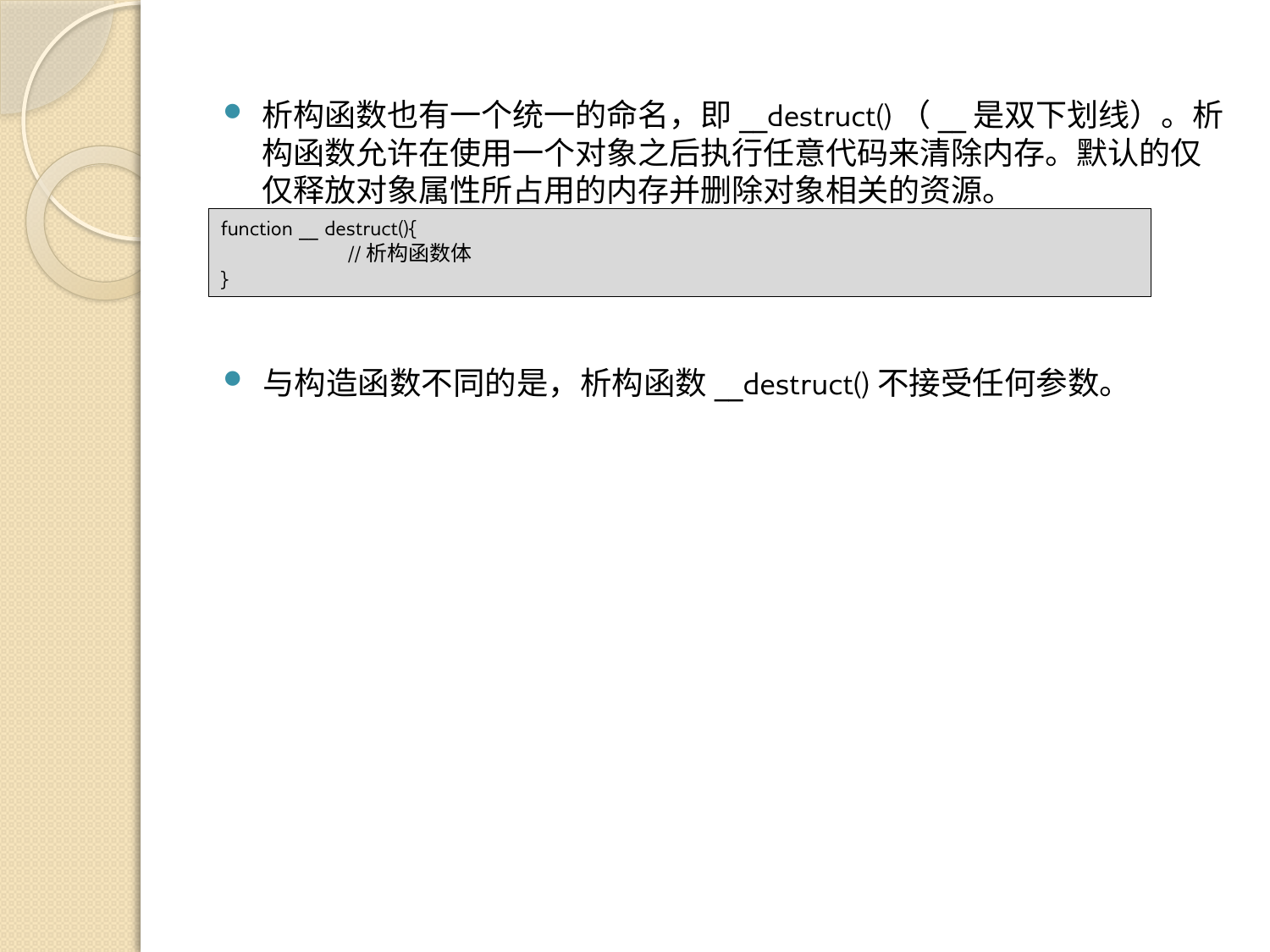

析构函数也有一个统一的命名，即__destruct()（__是双下划线）。析构函数允许在使用一个对象之后执行任意代码来清除内存。默认的仅仅释放对象属性所占用的内存并删除对象相关的资源。
function __ destruct(){
	//析构函数体
}
与构造函数不同的是，析构函数__destruct()不接受任何参数。